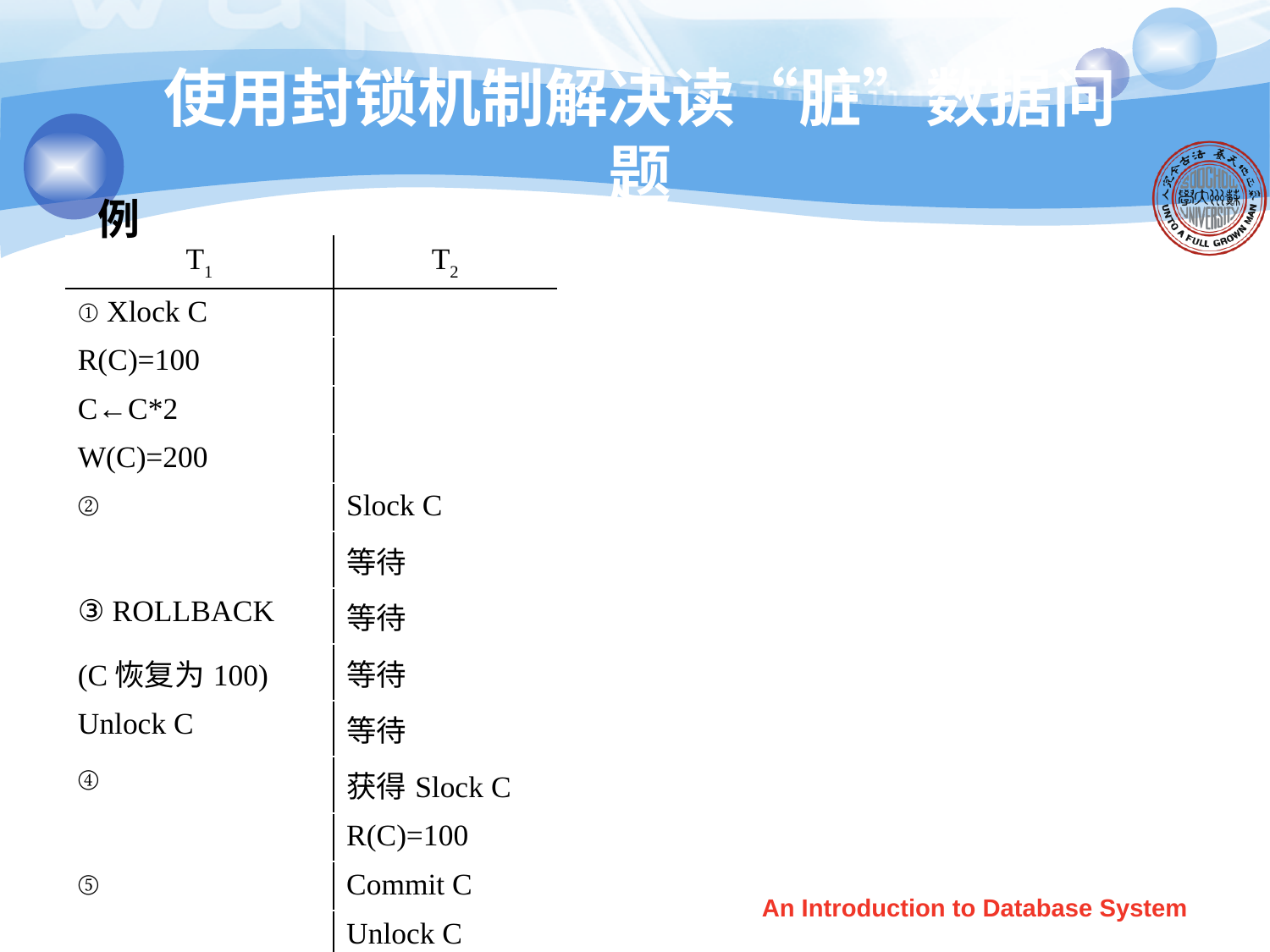

# 使用封锁机制解决读“脏”数据问题
例
| T1 | T2 |
| --- | --- |
| ① Xlock C |  |
| R(C)=100 |  |
| C←C\*2 |  |
| W(C)=200 |  |
| ② | Slock C |
|  | 等待 |
| ③ ROLLBACK | 等待 |
| (C恢复为100) | 等待 |
| Unlock C | 等待 |
| ④ | 获得Slock C |
|  | R(C)=100 |
| ⑤ | Commit C |
|  | Unlock C |
An Introduction to Database System